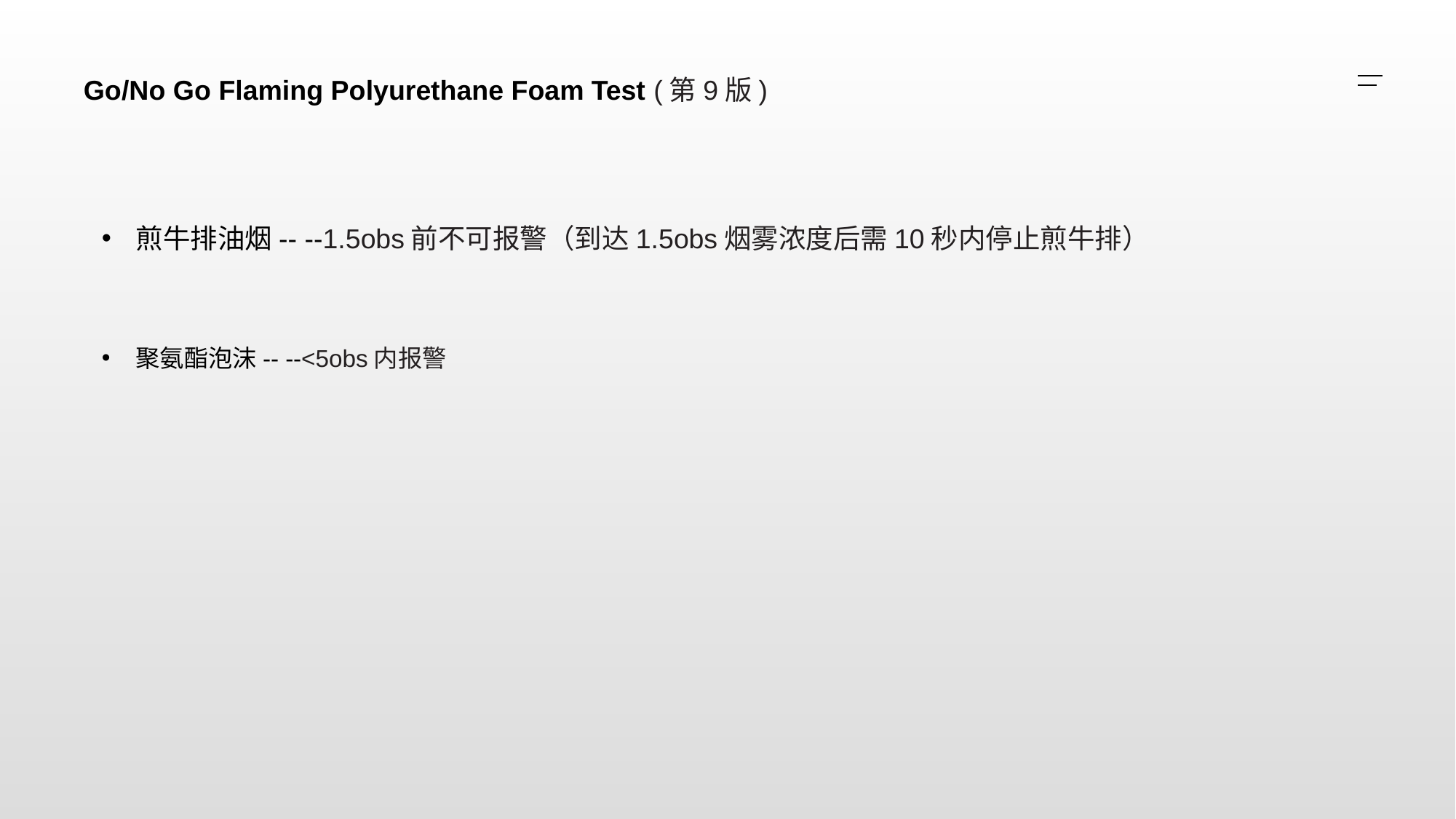

Go/No Go Flaming Polyurethane Foam Test (第9版)

煎牛排油烟-- --1.5obs前不可报警（到达1.5obs烟雾浓度后需10秒内停止煎牛排）

聚氨酯泡沫-- --<5obs内报警